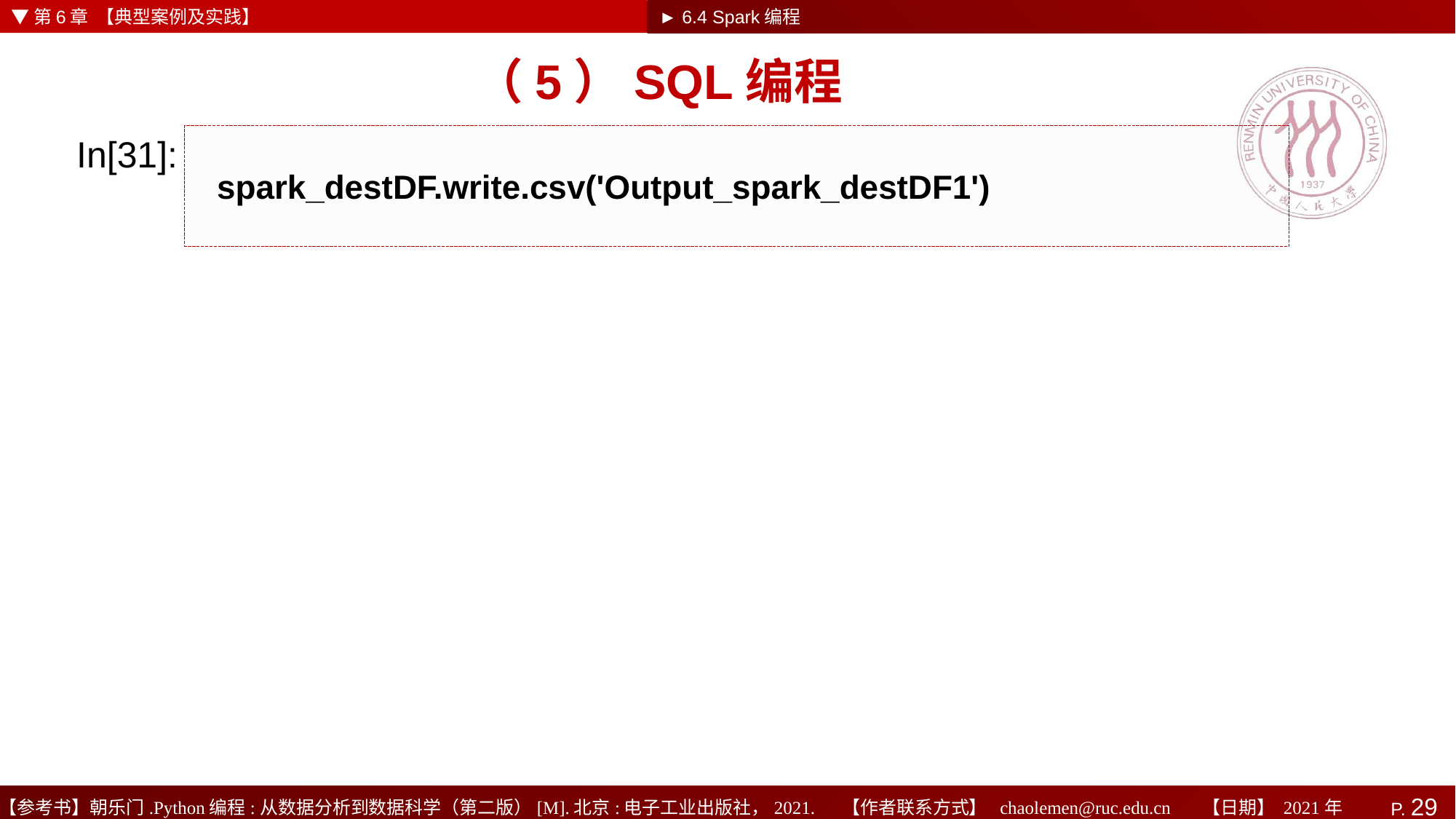

▼第6章  【典型案例及实践】
► 6.4 Spark编程
# （5）SQL编程
In[31]:
spark_destDF.write.csv('Output_spark_destDF1')